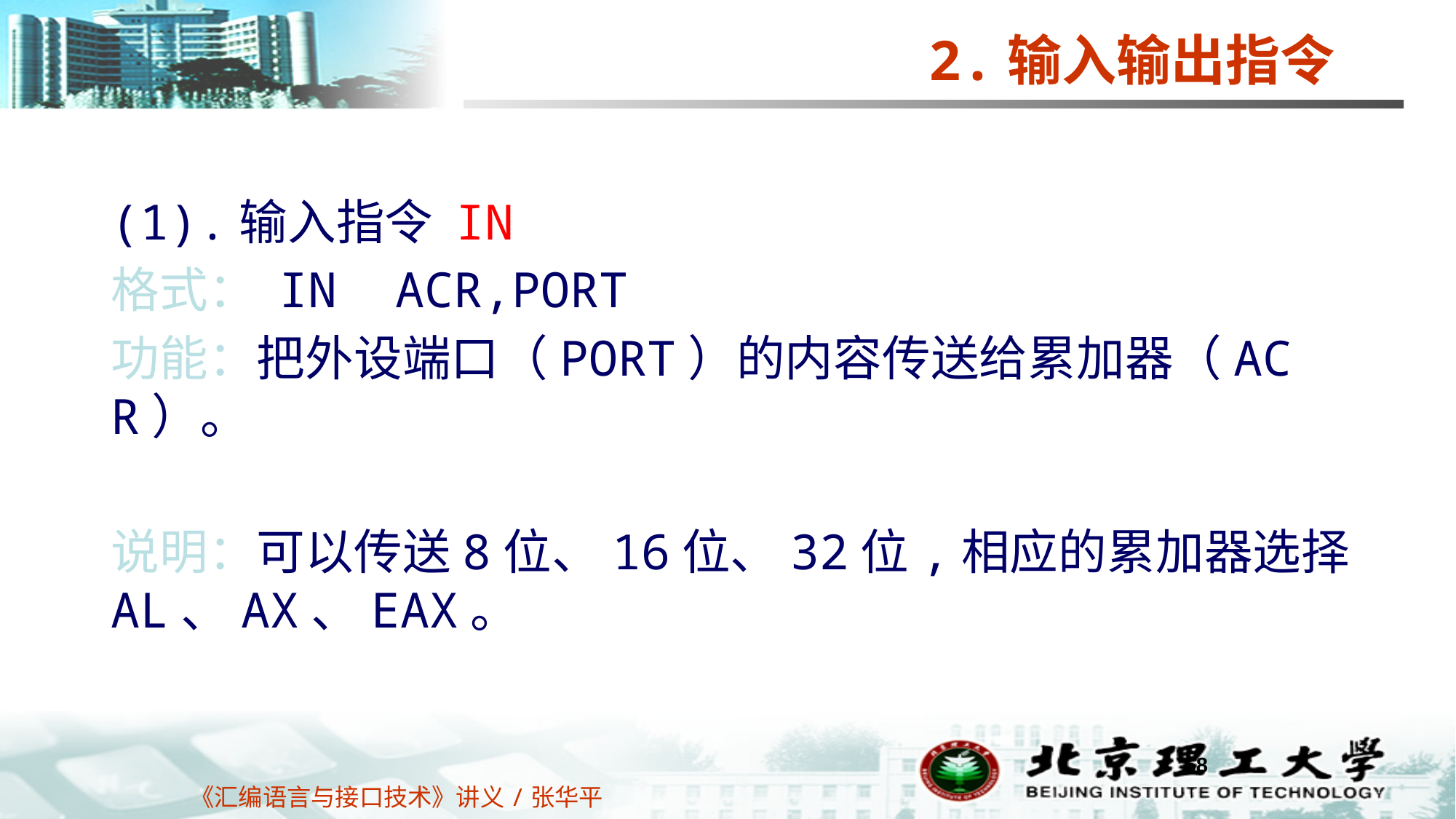

2.输入输出指令
(1).输入指令 IN
格式： IN  ACR,PORT
功能：把外设端口（PORT）的内容传送给累加器（ACR）。

说明：可以传送8位、16位、32位,相应的累加器选择AL、AX、EAX。

58